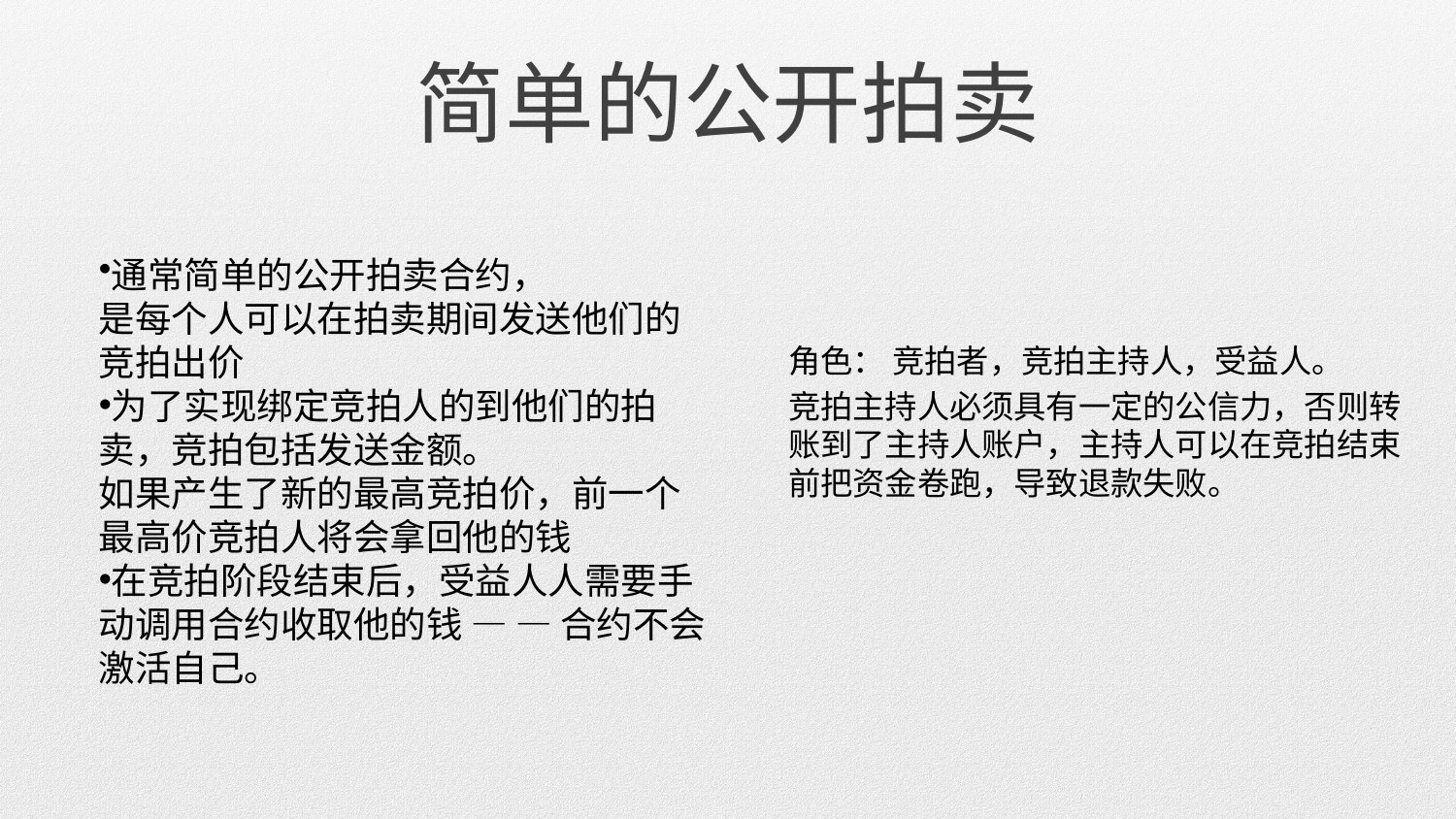

# 简单的公开拍卖

通常简单的公开拍卖合约，
是每个人可以在拍卖期间发送他们的竞拍出价
为了实现绑定竞拍人的到他们的拍卖，竞拍包括发送金额。
如果产生了新的最高竞拍价，前一个最高价竞拍人将会拿回他的钱
在竞拍阶段结束后，受益人人需要手动调用合约收取他的钱 — — 合约不会激活自己。

角色： 竞拍者，竞拍主持人，受益人。
竞拍主持人必须具有一定的公信力，否则转账到了主持人账户，主持人可以在竞拍结束前把资金卷跑，导致退款失败。